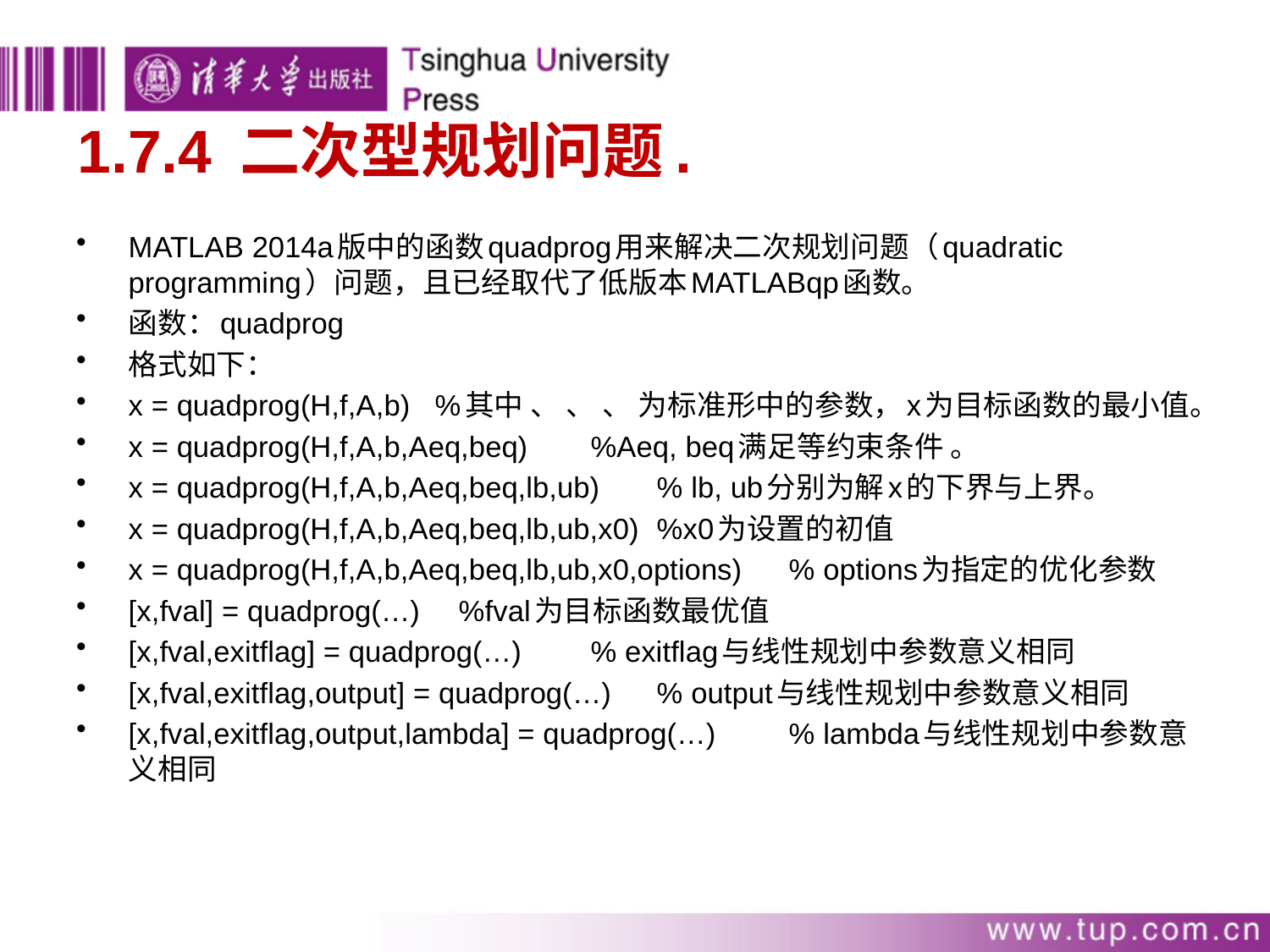

# 1.7.4 二次型规划问题.
MATLAB 2014a版中的函数quadprog用来解决二次规划问题（quadratic programming）问题，且已经取代了低版本MATLABqp函数。
函数：quadprog
格式如下：
x = quadprog(H,f,A,b)   %其中 、 、 、 为标准形中的参数，x为目标函数的最小值。
x = quadprog(H,f,A,b,Aeq,beq)   		%Aeq, beq满足等约束条件 。
x = quadprog(H,f,A,b,Aeq,beq,lb,ub)   		% lb, ub分别为解x的下界与上界。
x = quadprog(H,f,A,b,Aeq,beq,lb,ub,x0)  		%x0为设置的初值
x = quadprog(H,f,A,b,Aeq,beq,lb,ub,x0,options)   		% options为指定的优化参数
[x,fval] = quadprog(…)   					%fval为目标函数最优值
[x,fval,exitflag] = quadprog(…)   			% exitflag与线性规划中参数意义相同
[x,fval,exitflag,output] = quadprog(…)   		% output与线性规划中参数意义相同
[x,fval,exitflag,output,lambda] = quadprog(…) 	% lambda与线性规划中参数意义相同